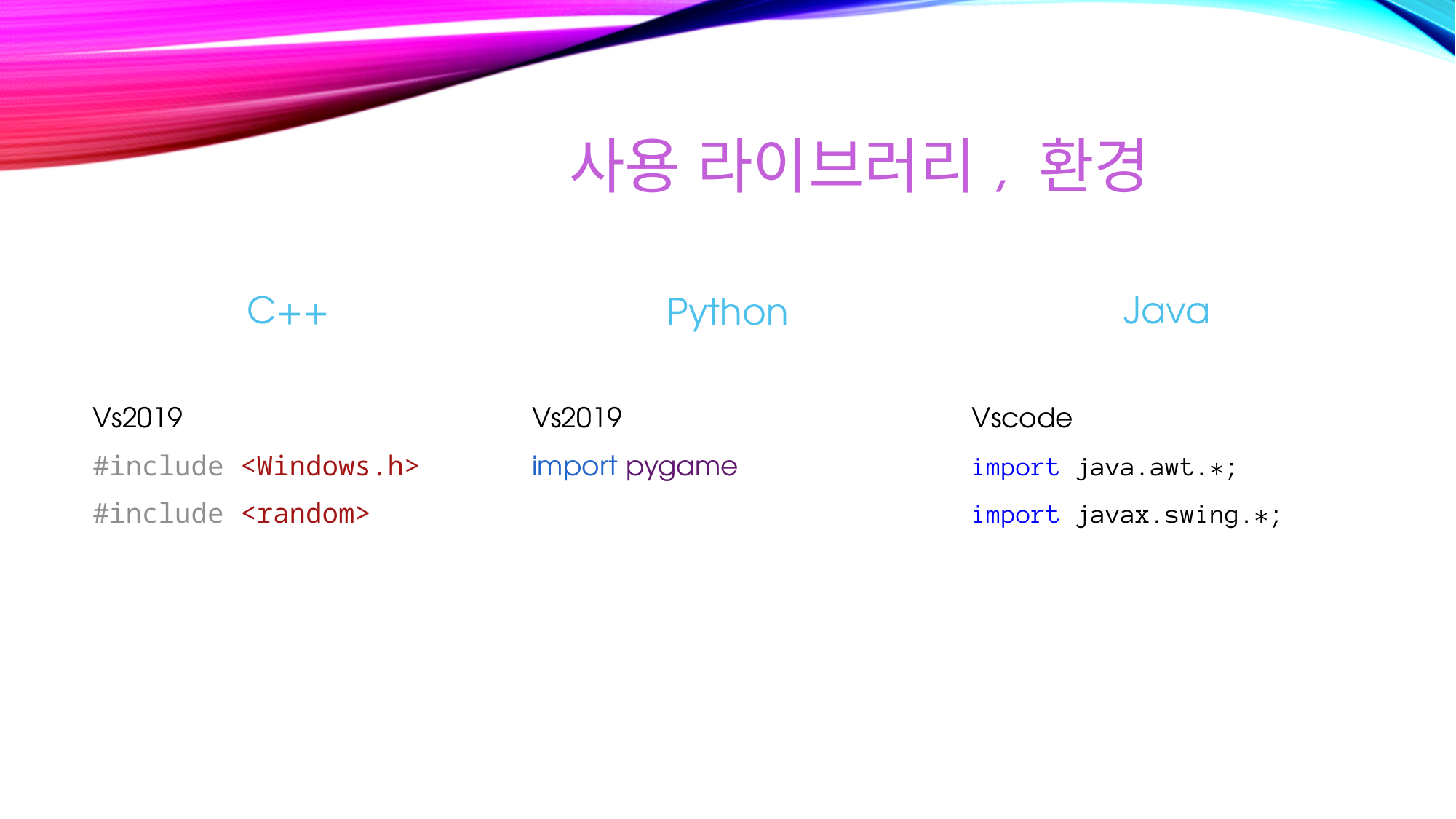

# 사용 라이브러리, 환경
Java
Python
C++

Vs2019
import pygame

Vs2019
#include <Windows.h>
#include <random>

Vscode
import java.awt.*;
import javax.swing.*;